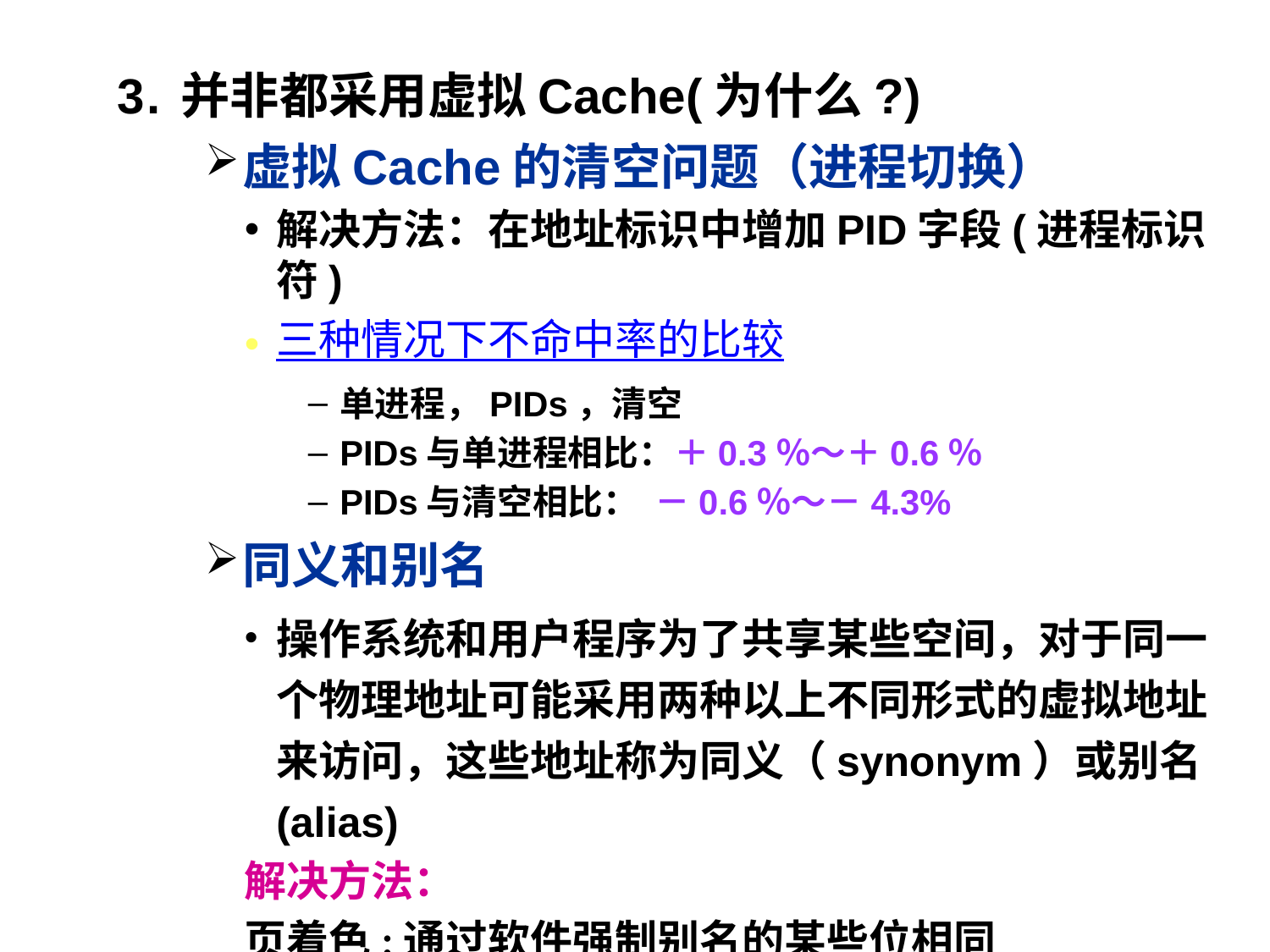

并非都采用虚拟Cache(为什么?)
虚拟Cache的清空问题（进程切换）
解决方法：在地址标识中增加PID字段(进程标识符)
三种情况下不命中率的比较
单进程，PIDs，清空
PIDs与单进程相比：＋0.3％～＋0.6％
PIDs与清空相比：  －0.6％～－4.3%
同义和别名
操作系统和用户程序为了共享某些空间，对于同一个物理地址可能采用两种以上不同形式的虚拟地址来访问，这些地址称为同义（synonym）或别名(alias)
解决方法：
页着色:通过软件强制别名的某些位相同